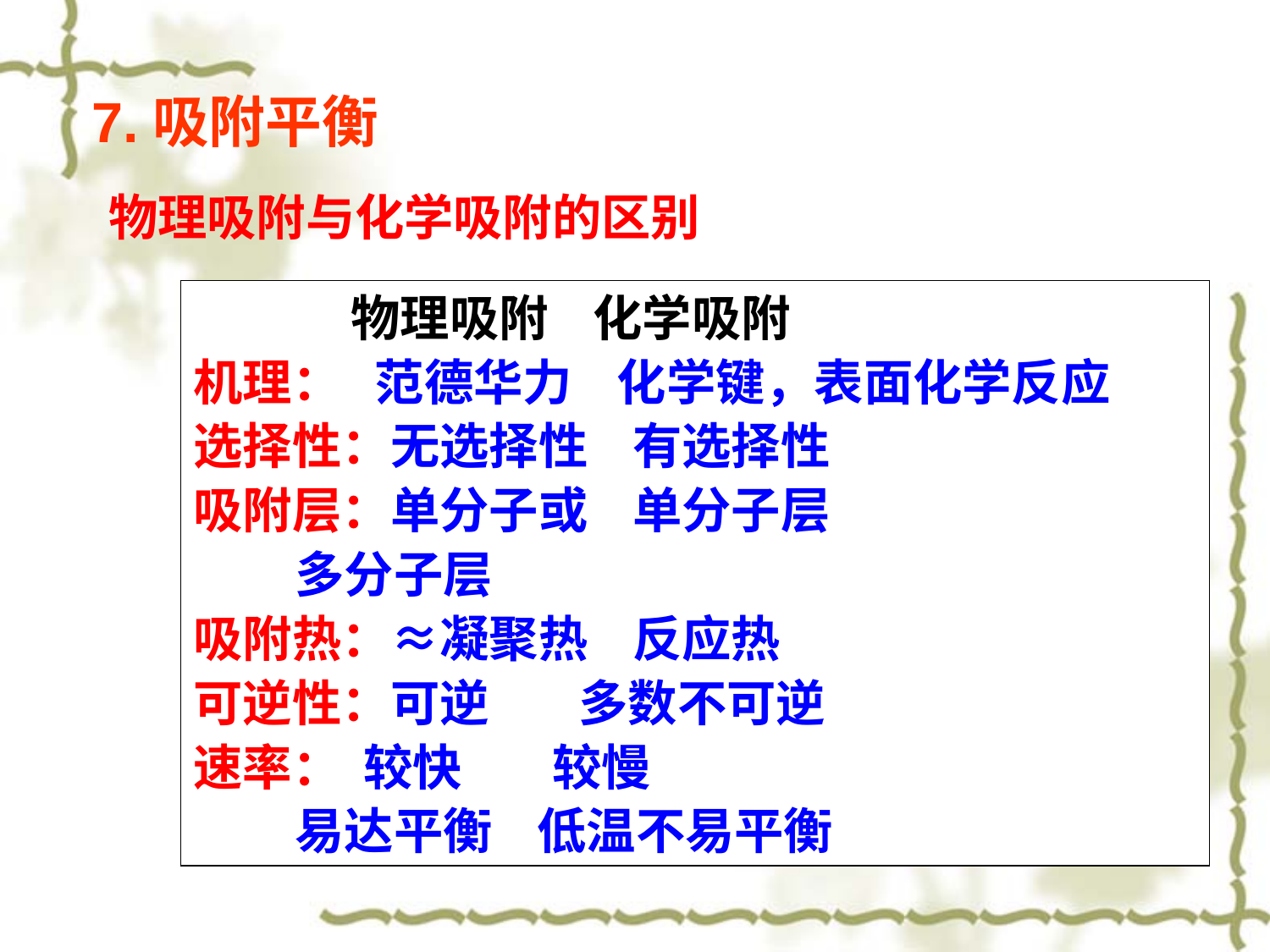

7.吸附平衡
物理吸附与化学吸附的区别
             物理吸附    化学吸附
机理：   范德华力    化学键，表面化学反应
选择性：无选择性    有选择性
吸附层：单分子或    单分子层
        多分子层
吸附热：≈凝聚热    反应热
可逆性：可逆        多数不可逆
速率：  较快        较慢
        易达平衡    低温不易平衡